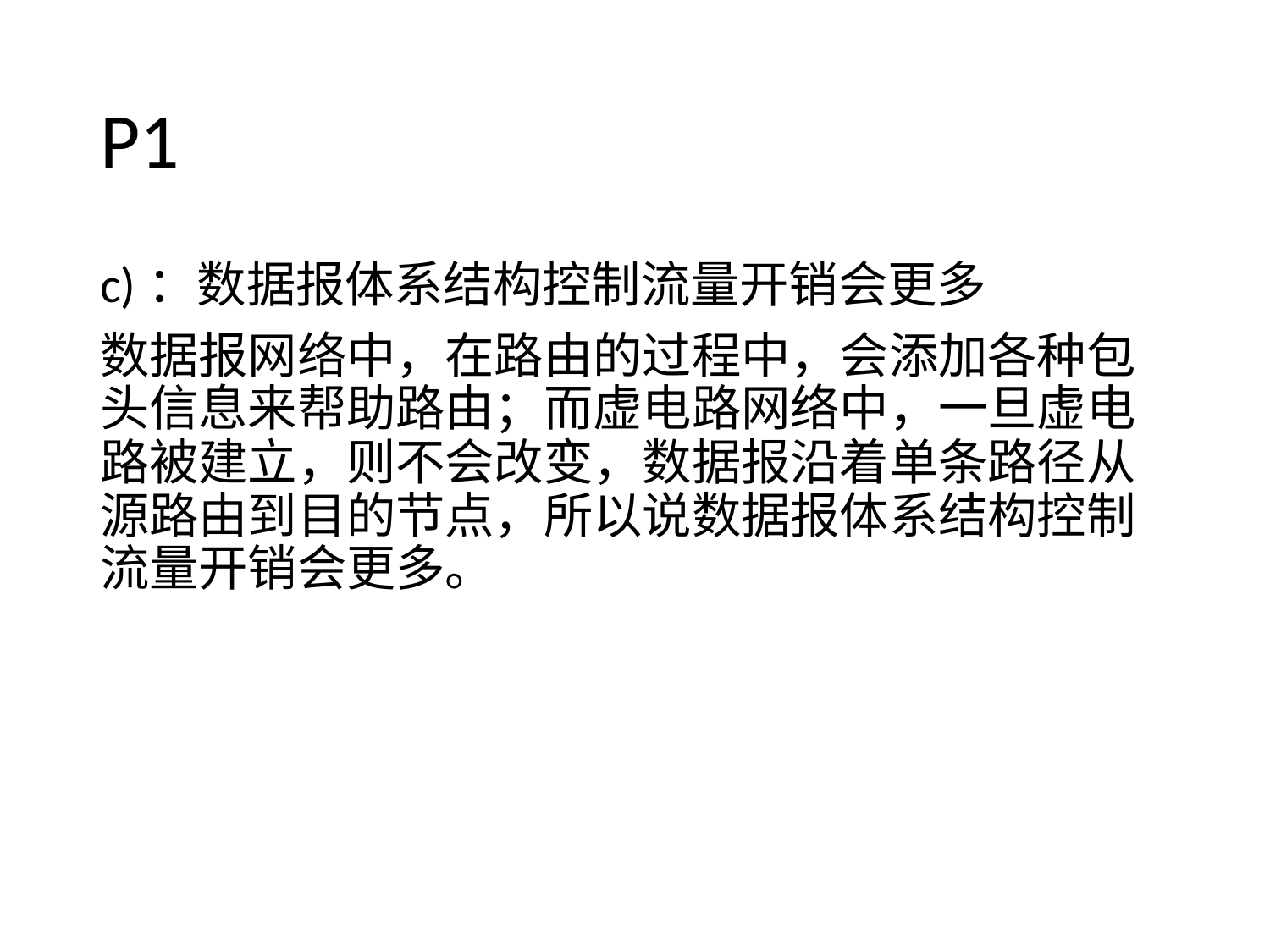

# P1
c)：数据报体系结构控制流量开销会更多
数据报网络中，在路由的过程中，会添加各种包头信息来帮助路由；而虚电路网络中，一旦虚电路被建立，则不会改变，数据报沿着单条路径从源路由到目的节点，所以说数据报体系结构控制流量开销会更多。